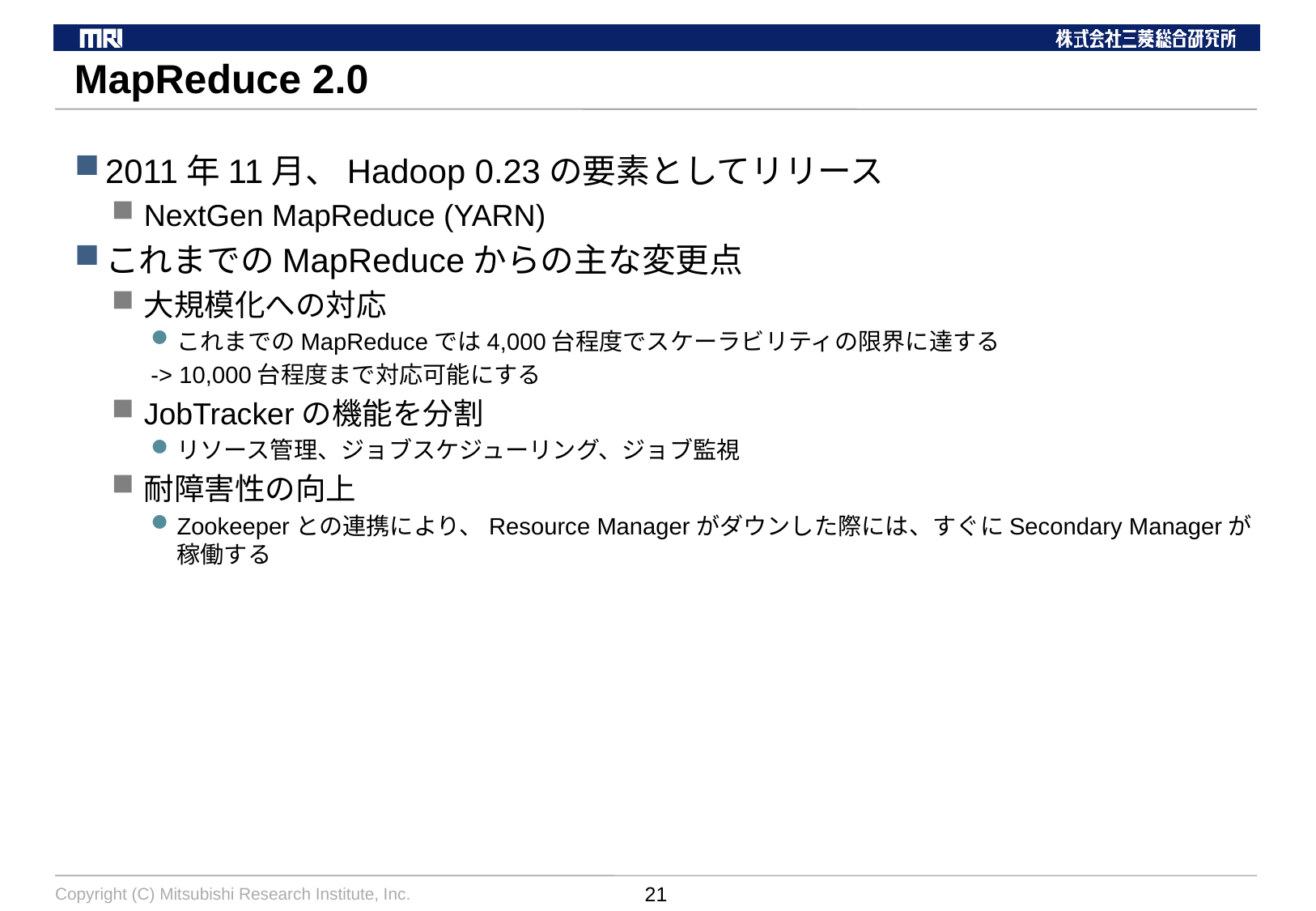

# MapReduce 2.0
2011年11月、Hadoop 0.23の要素としてリリース
NextGen MapReduce (YARN)
これまでのMapReduceからの主な変更点
大規模化への対応
これまでのMapReduceでは4,000台程度でスケーラビリティの限界に達する
-> 10,000台程度まで対応可能にする
JobTrackerの機能を分割
リソース管理、ジョブスケジューリング、ジョブ監視
耐障害性の向上
Zookeeperとの連携により、Resource Managerがダウンした際には、すぐにSecondary Managerが稼働する
Copyright (C) Mitsubishi Research Institute, Inc.
21